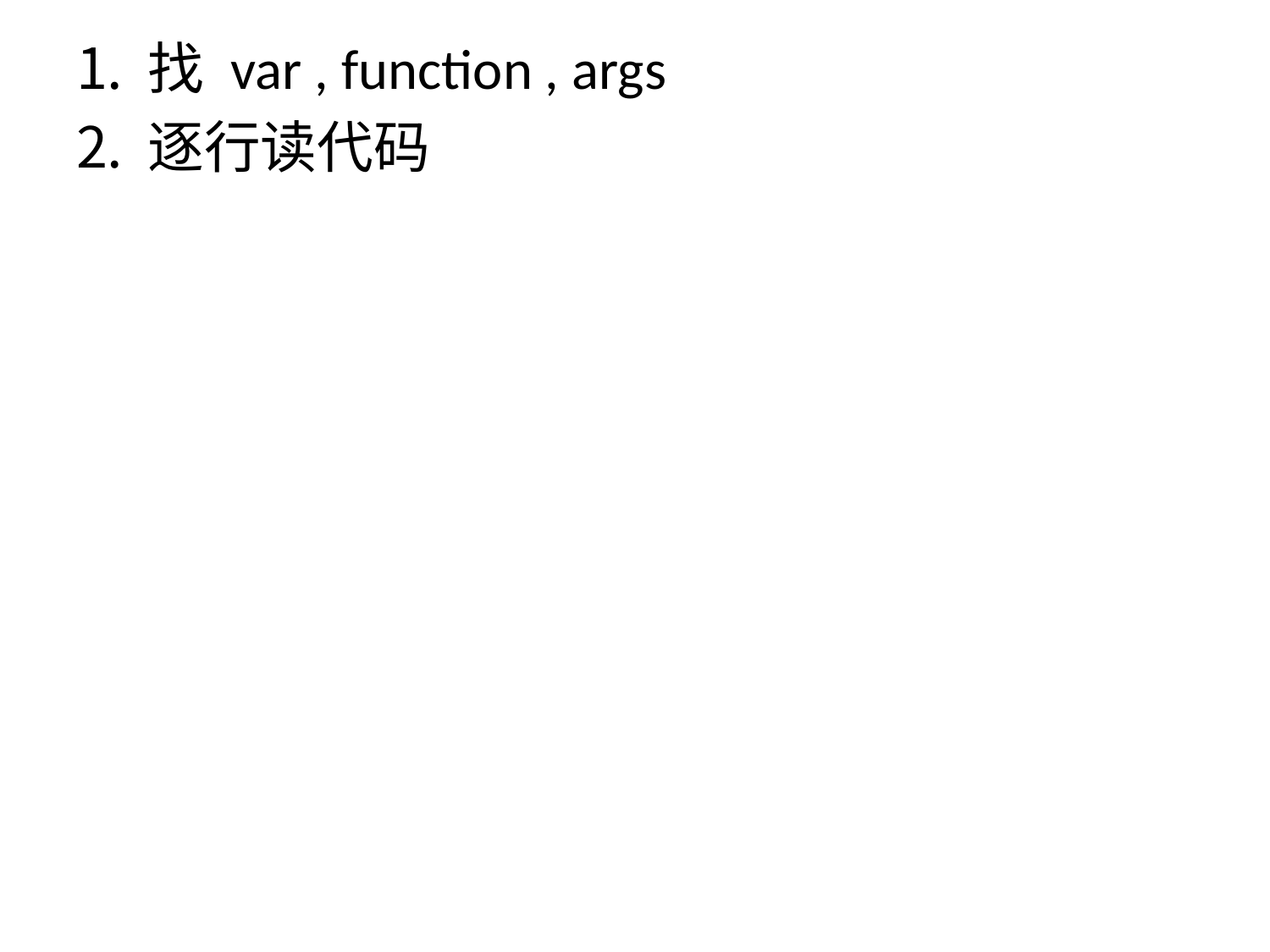

找 var , function , args
逐行读代码